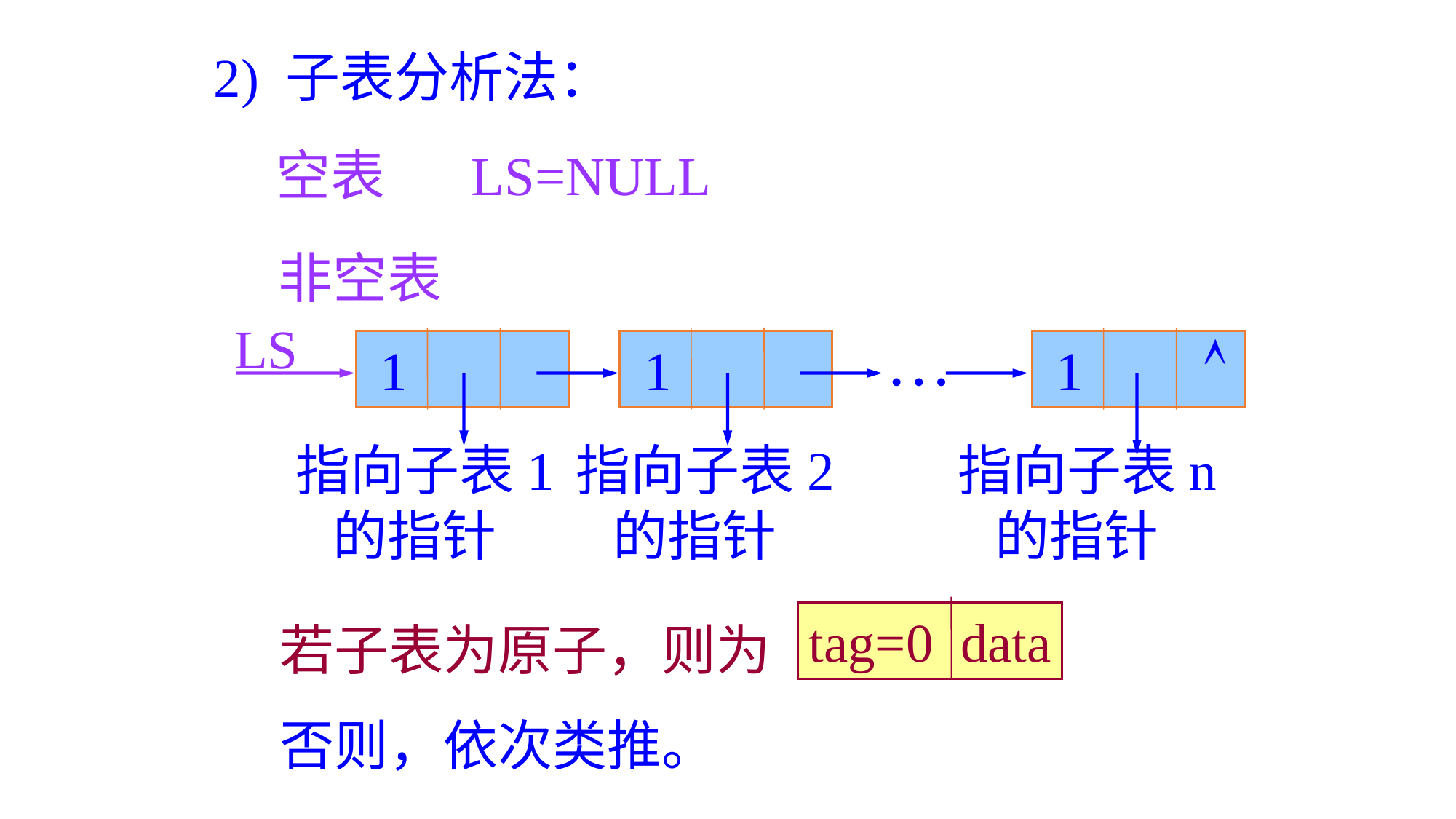

2) 子表分析法：
空表      LS=NULL
非空表
LS
…
∧

 1
 1
 1

指向子表1
  的指针
指向子表2
  的指针
指向子表n
  的指针

tag=0  data
若子表为原子，则为
否则，依次类推。